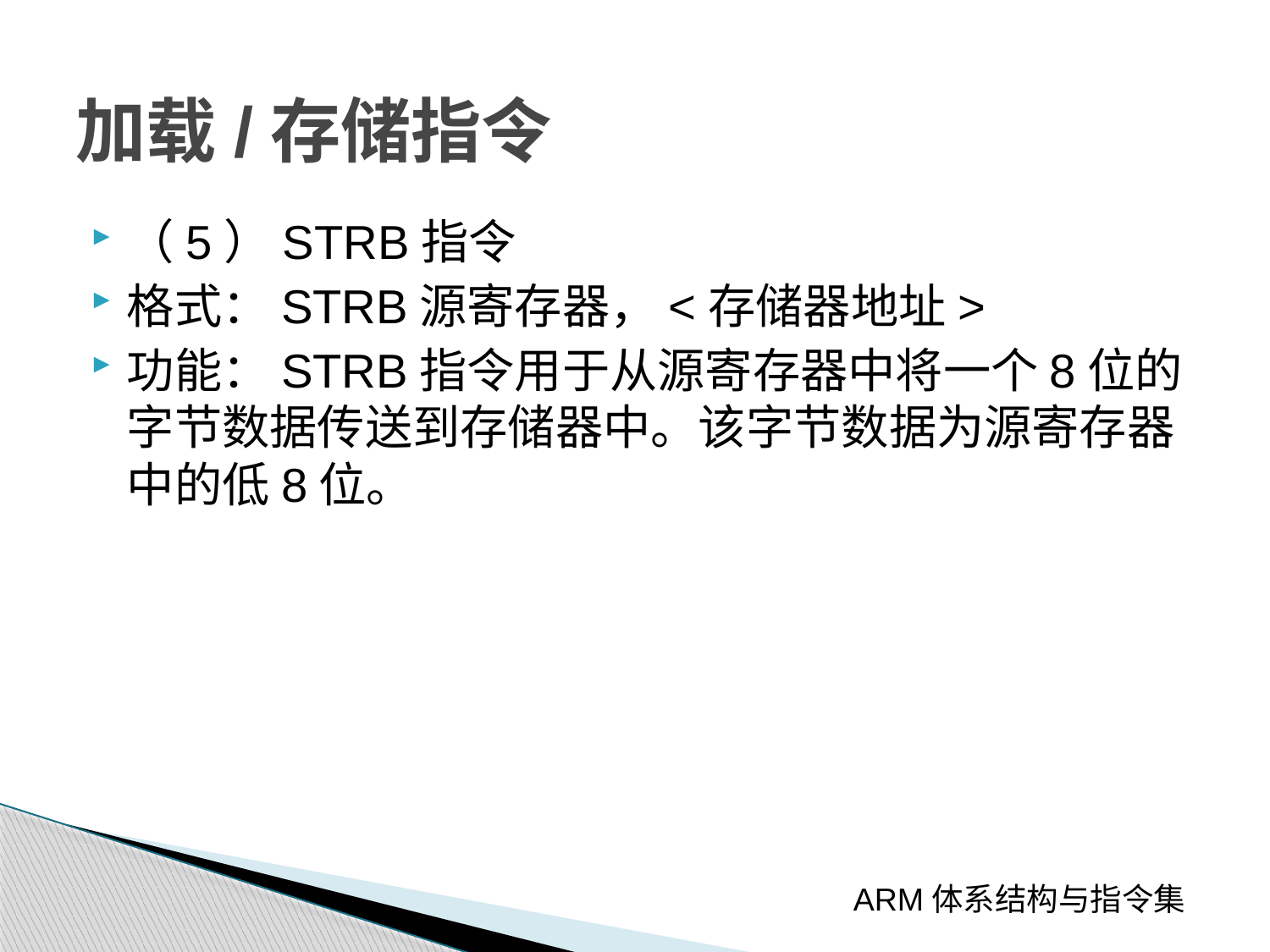

# 加载/存储指令
（5）STRB指令
格式：STRB源寄存器，<存储器地址>
功能：STRB指令用于从源寄存器中将一个8位的字节数据传送到存储器中。该字节数据为源寄存器中的低8位。

            ARM体系结构与指令集